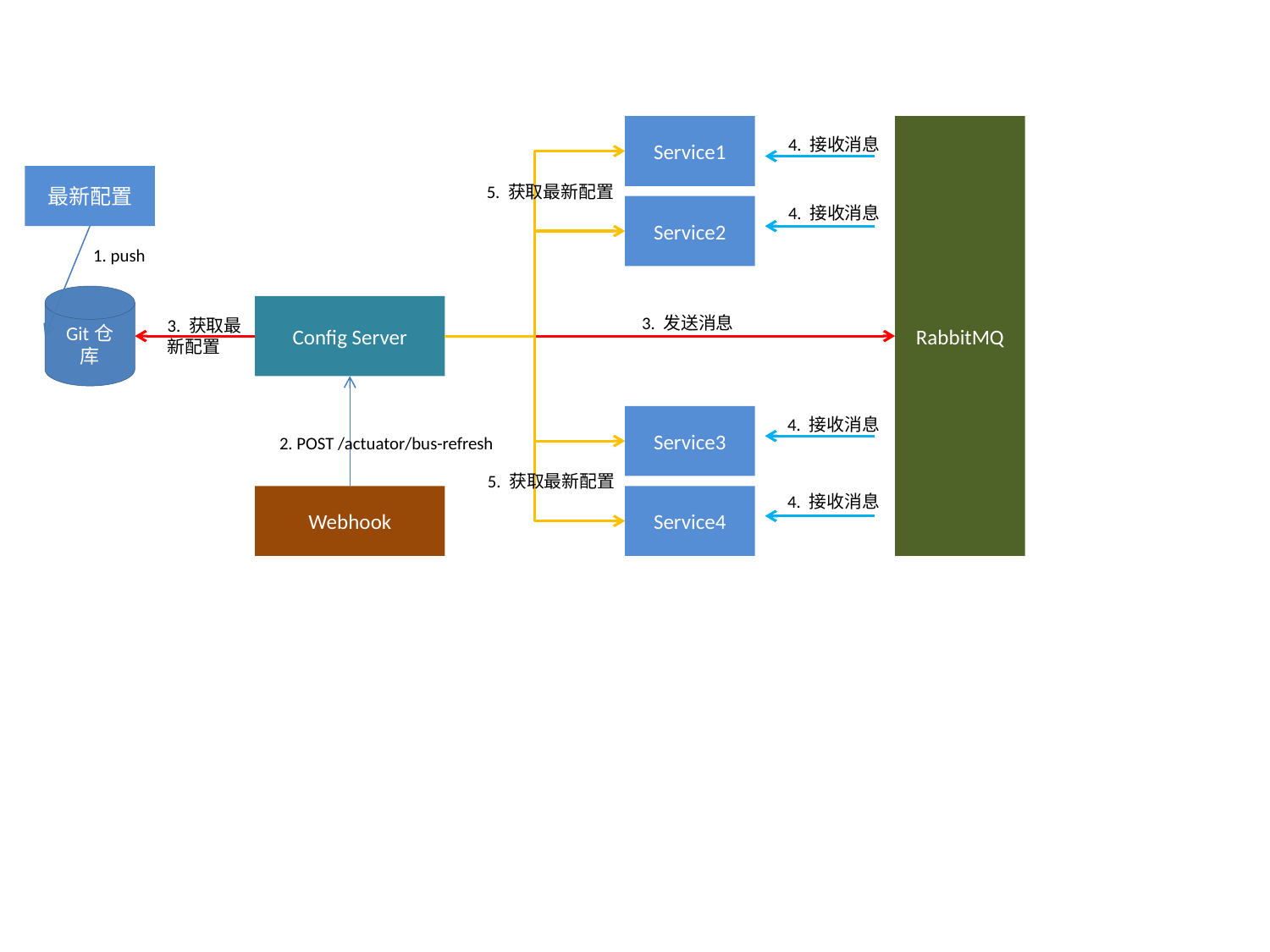

Service1
RabbitMQ
4. 接收消息
最新配置
5. 获取最新配置
4. 接收消息
Service2
1. push
Git仓库
Config Server
3. 发送消息
3. 获取最新配置
Service3
4. 接收消息
2. POST /actuator/bus-refresh
5. 获取最新配置
4. 接收消息
Webhook
Service4